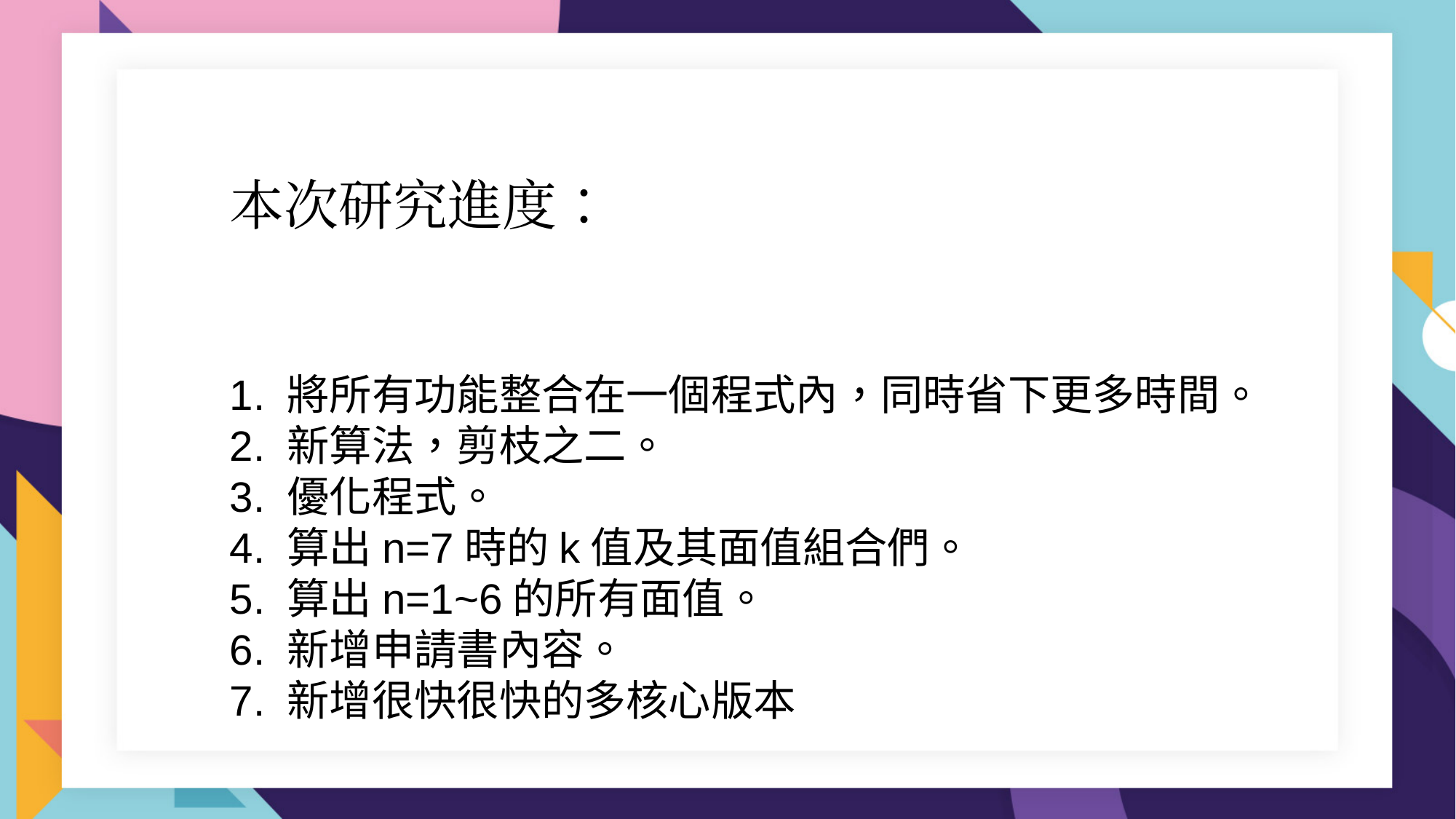

本次研究進度：

1. 將所有功能整合在一個程式內，同時省下更多時間。
2. 新算法，剪枝之二。
3. 優化程式。
4. 算出n=7時的k值及其面值組合們。
5. 算出n=1~6的所有面值。
6. 新增申請書內容。
7. 新增很快很快的多核心版本